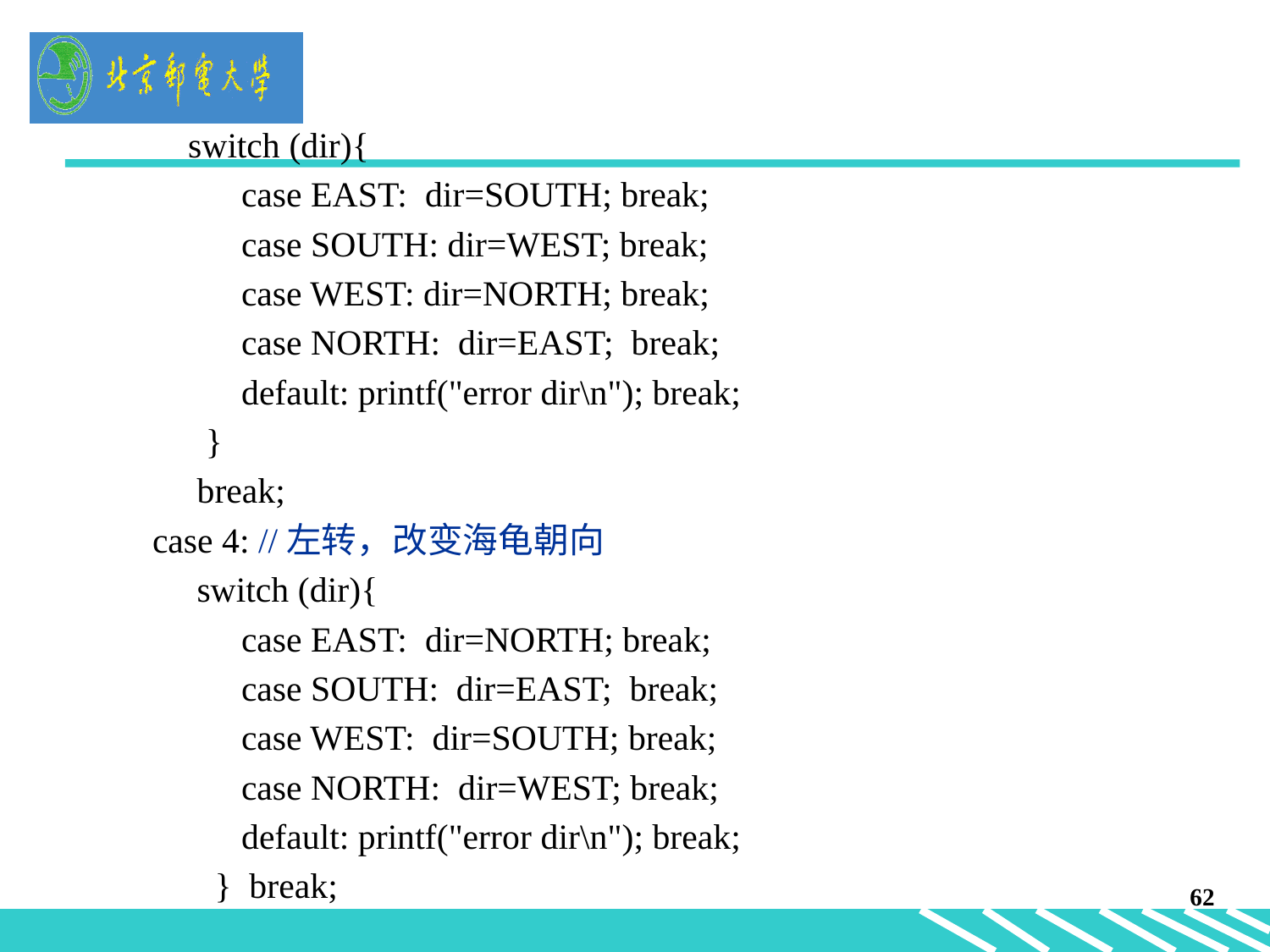

switch (dir){
               case EAST:  dir=SOUTH; break;
               case SOUTH: dir=WEST; break;
               case WEST: dir=NORTH; break;
               case NORTH:  dir=EAST;  break;
               default: printf("error dir\n"); break;
           }
          break;
     case 4: //左转，改变海龟朝向
          switch (dir){
               case EAST:  dir=NORTH; break;
               case SOUTH:  dir=EAST;  break;
               case WEST:  dir=SOUTH; break;
               case NORTH:  dir=WEST; break;
               default: printf("error dir\n"); break;
            }  break;
62